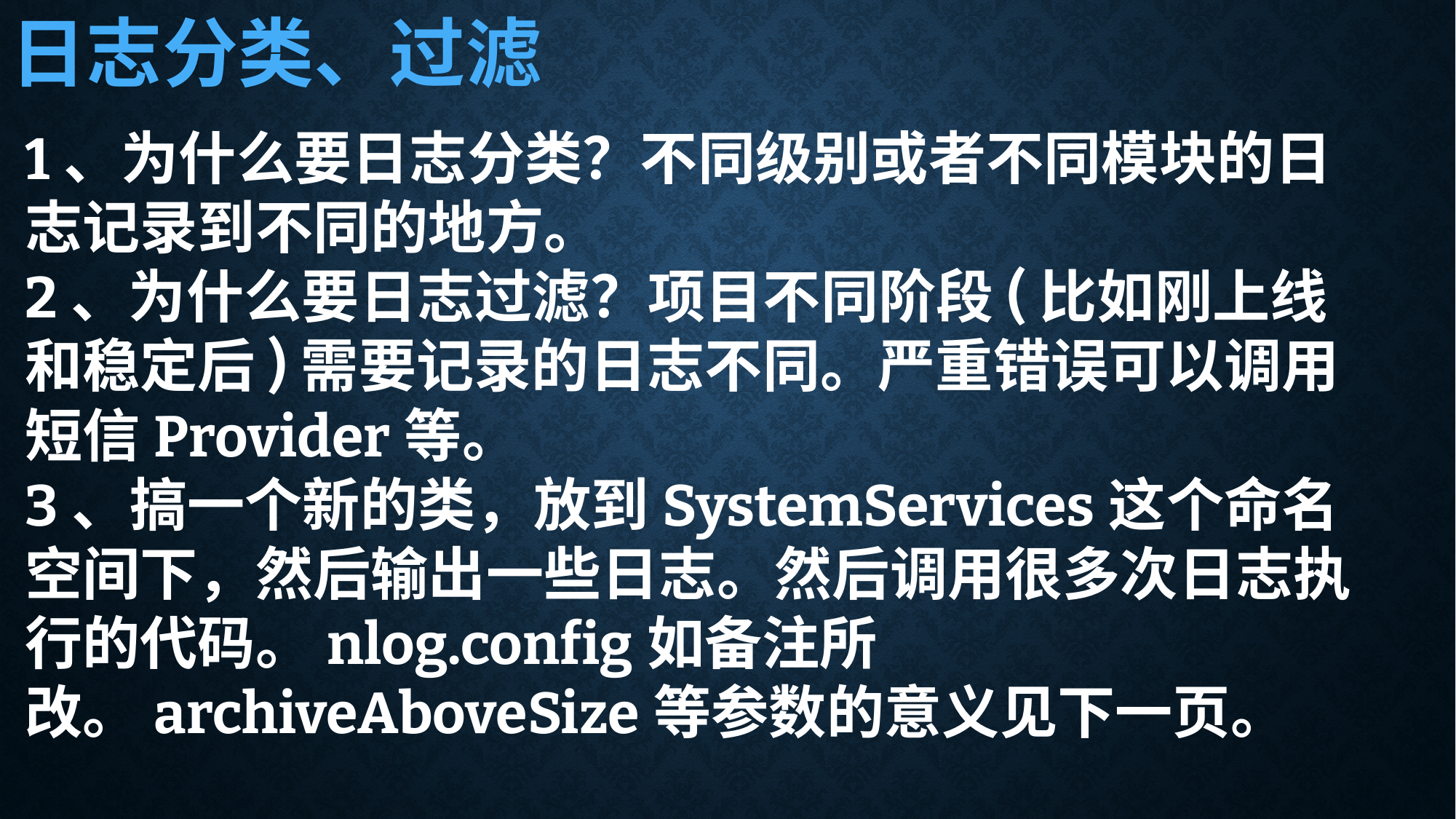

日志分类、过滤
1、为什么要日志分类？不同级别或者不同模块的日志记录到不同的地方。
2、为什么要日志过滤？项目不同阶段(比如刚上线和稳定后)需要记录的日志不同。严重错误可以调用短信Provider等。
3、搞一个新的类，放到SystemServices这个命名空间下，然后输出一些日志。然后调用很多次日志执行的代码。nlog.config如备注所改。archiveAboveSize等参数的意义见下一页。